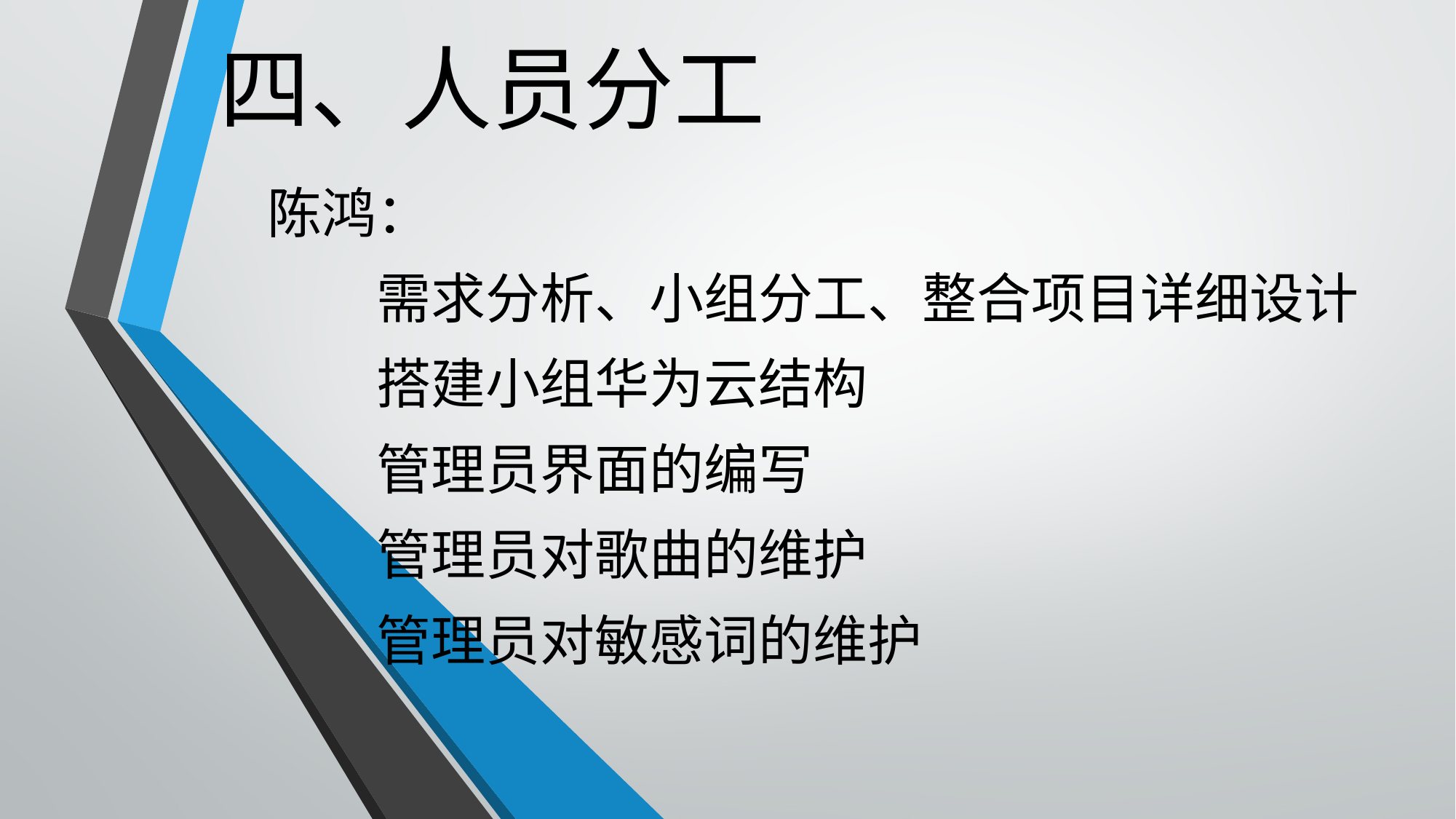

# 四、人员分工
陈鸿：
	需求分析、小组分工、整合项目详细设计
	搭建小组华为云结构
	管理员界面的编写
	管理员对歌曲的维护
	管理员对敏感词的维护